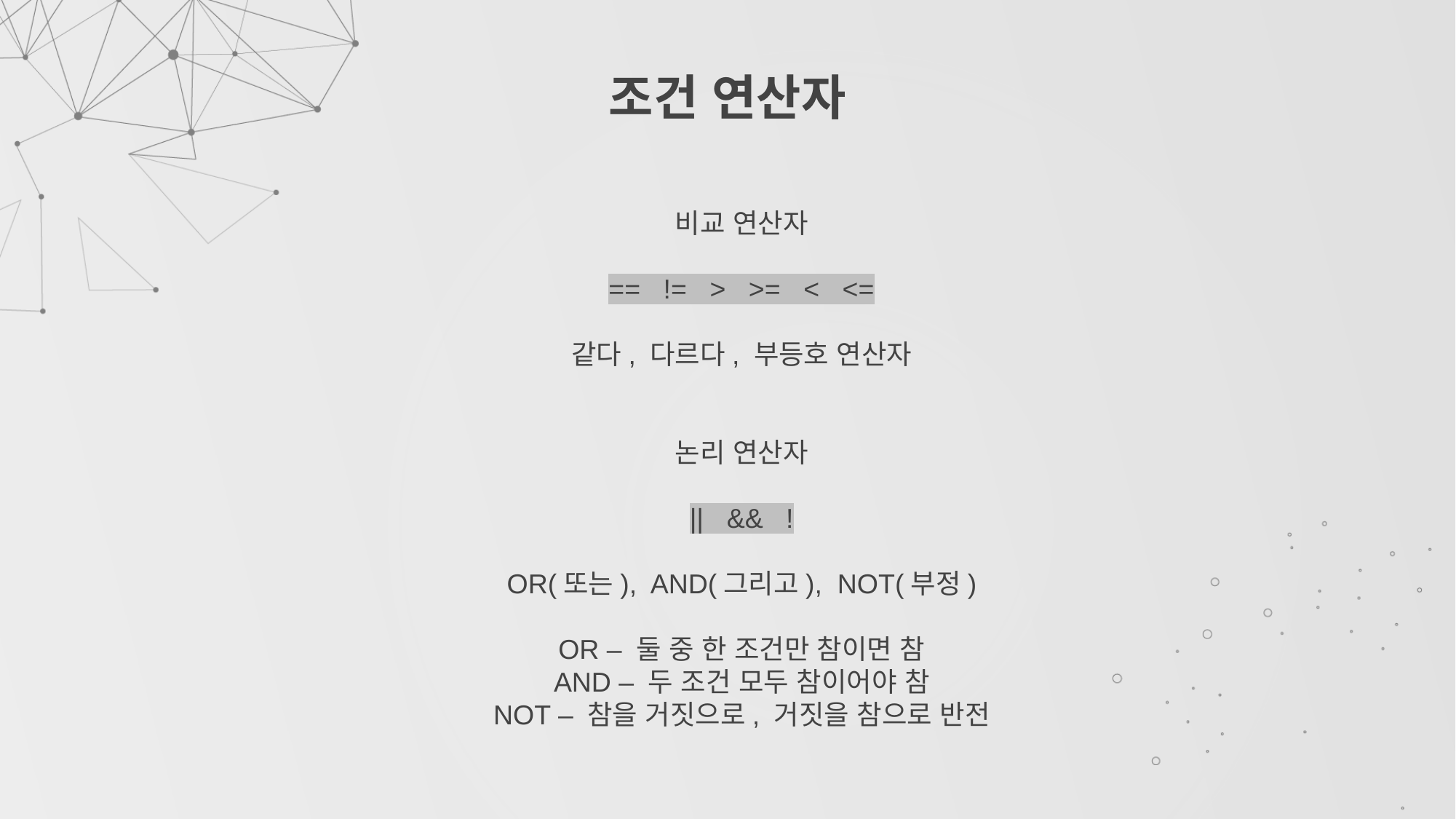

# 조건 연산자
비교 연산자

==   !=   >   >=   <   <=

같다, 다르다, 부등호 연산자

논리 연산자

||   &&   !

OR(또는),  AND(그리고),  NOT(부정)

OR – 둘 중 한 조건만 참이면 참
AND – 두 조건 모두 참이어야 참
NOT – 참을 거짓으로, 거짓을 참으로 반전